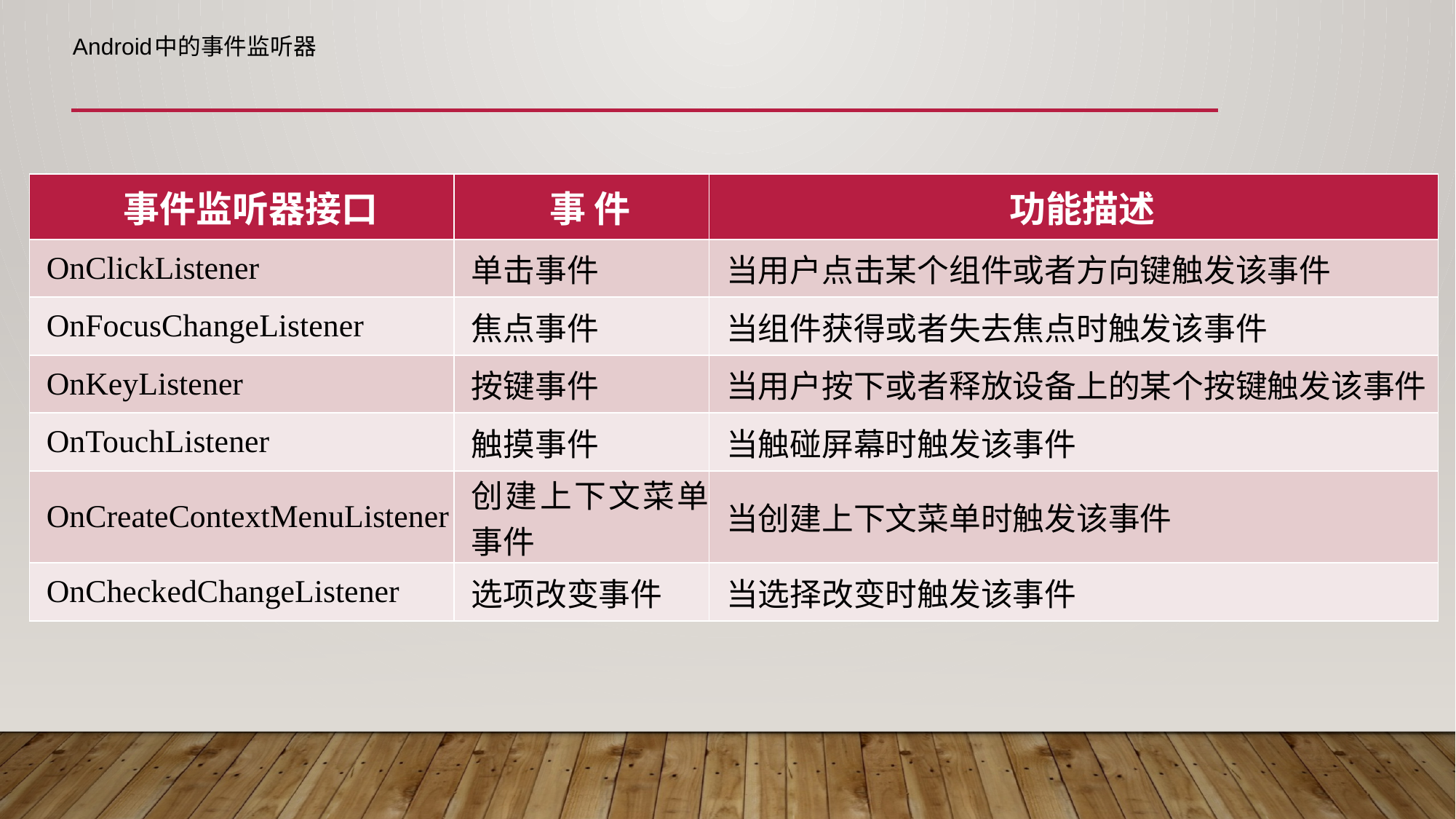

# Android中的事件监听器
| 事件监听器接口 | 事 件 | 功能描述 |
| --- | --- | --- |
| OnClickListener | 单击事件 | 当用户点击某个组件或者方向键触发该事件 |
| OnFocusChangeListener | 焦点事件 | 当组件获得或者失去焦点时触发该事件 |
| OnKeyListener | 按键事件 | 当用户按下或者释放设备上的某个按键触发该事件 |
| OnTouchListener | 触摸事件 | 当触碰屏幕时触发该事件 |
| OnCreateContextMenuListener | 创建上下文菜单事件 | 当创建上下文菜单时触发该事件 |
| OnCheckedChangeListener | 选项改变事件 | 当选择改变时触发该事件 |